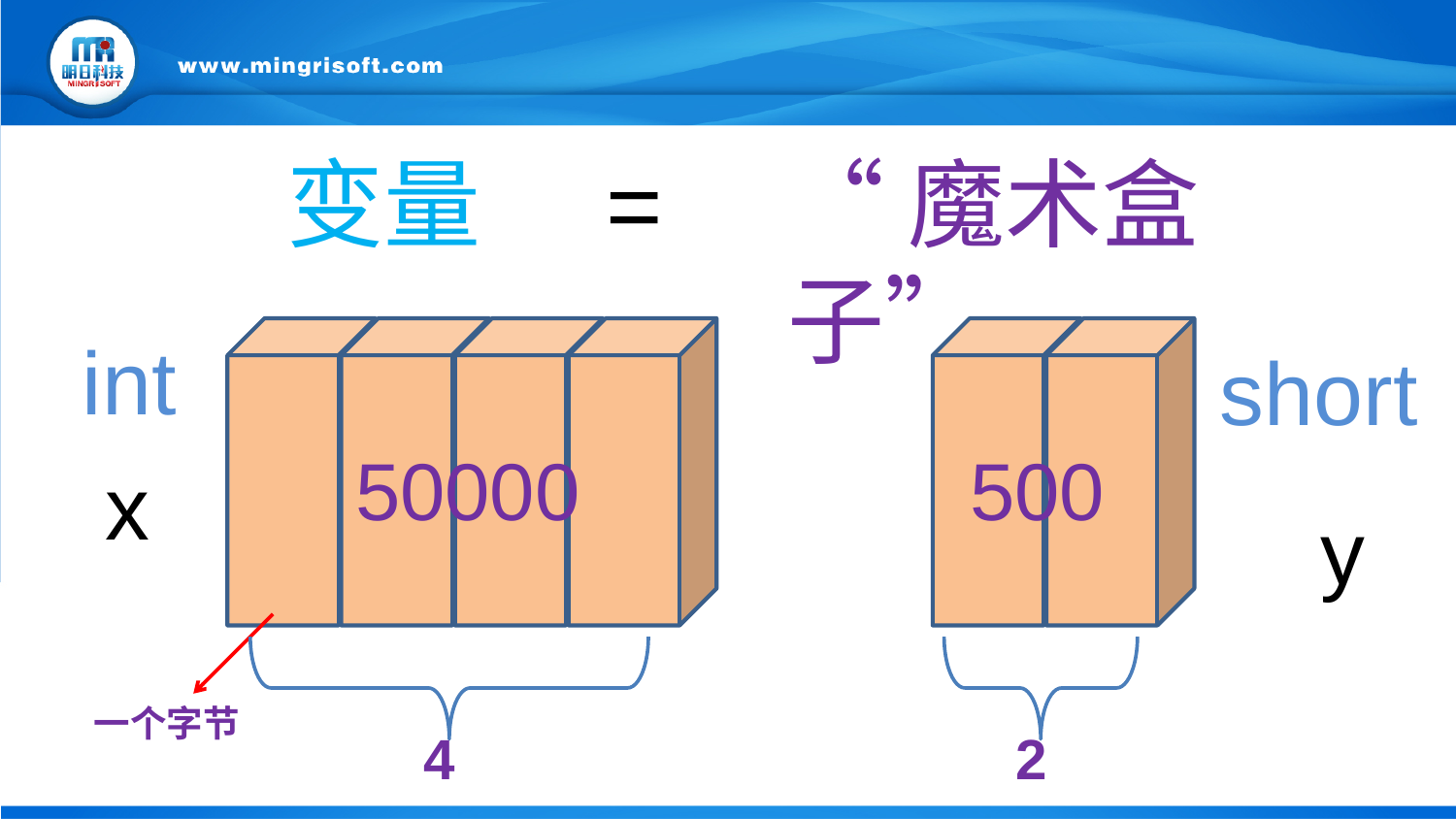

变量
=
“魔术盒子”
int

short
50000
500
x

y

一个字节
4
2